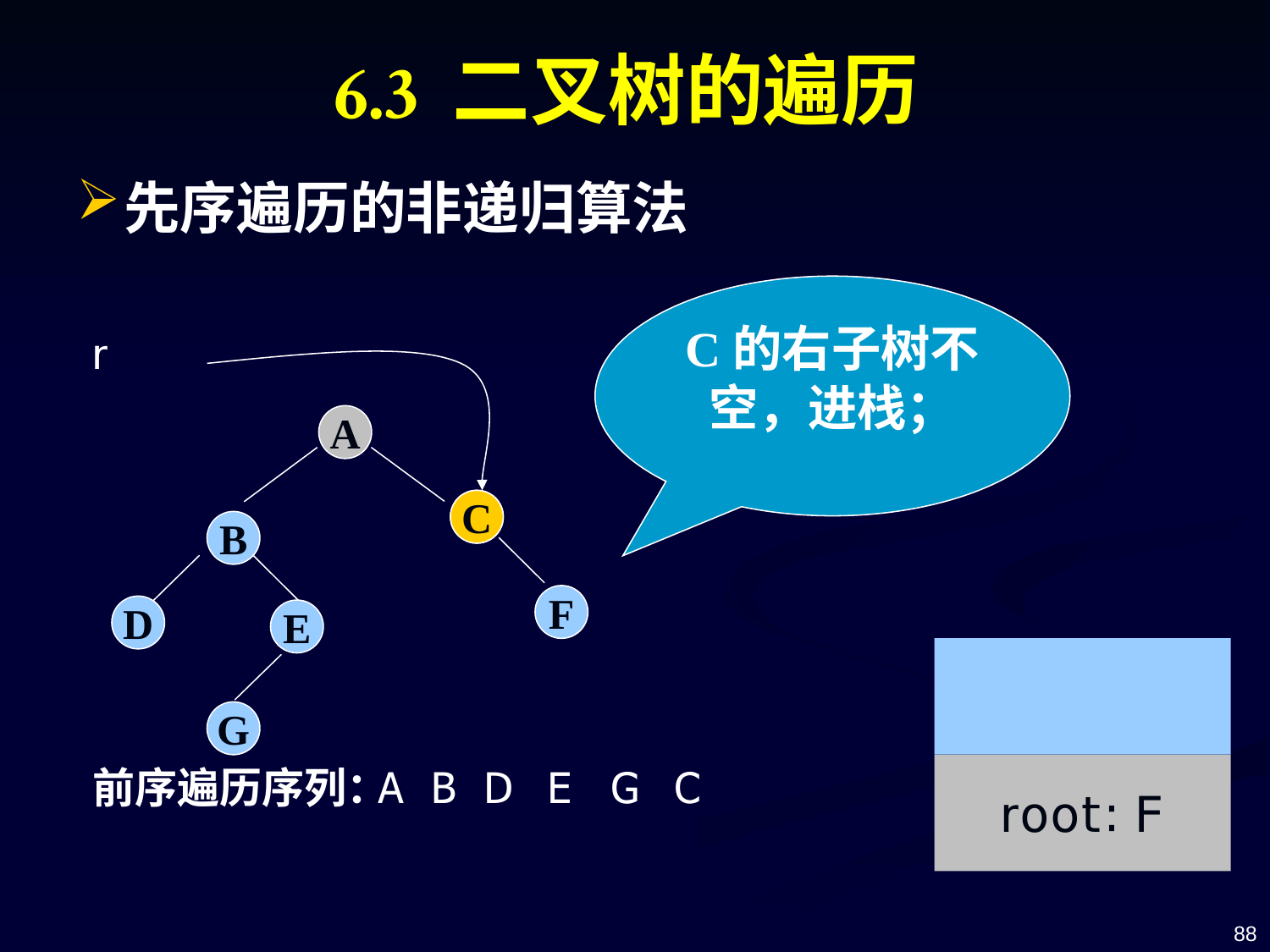

# 6.3 二叉树的遍历
先序遍历的非递归算法
C的右子树不空，进栈；
r

A

C
C
B

F
D
E

G
前序遍历序列：
A
B
D
E
G
C
root: F
88